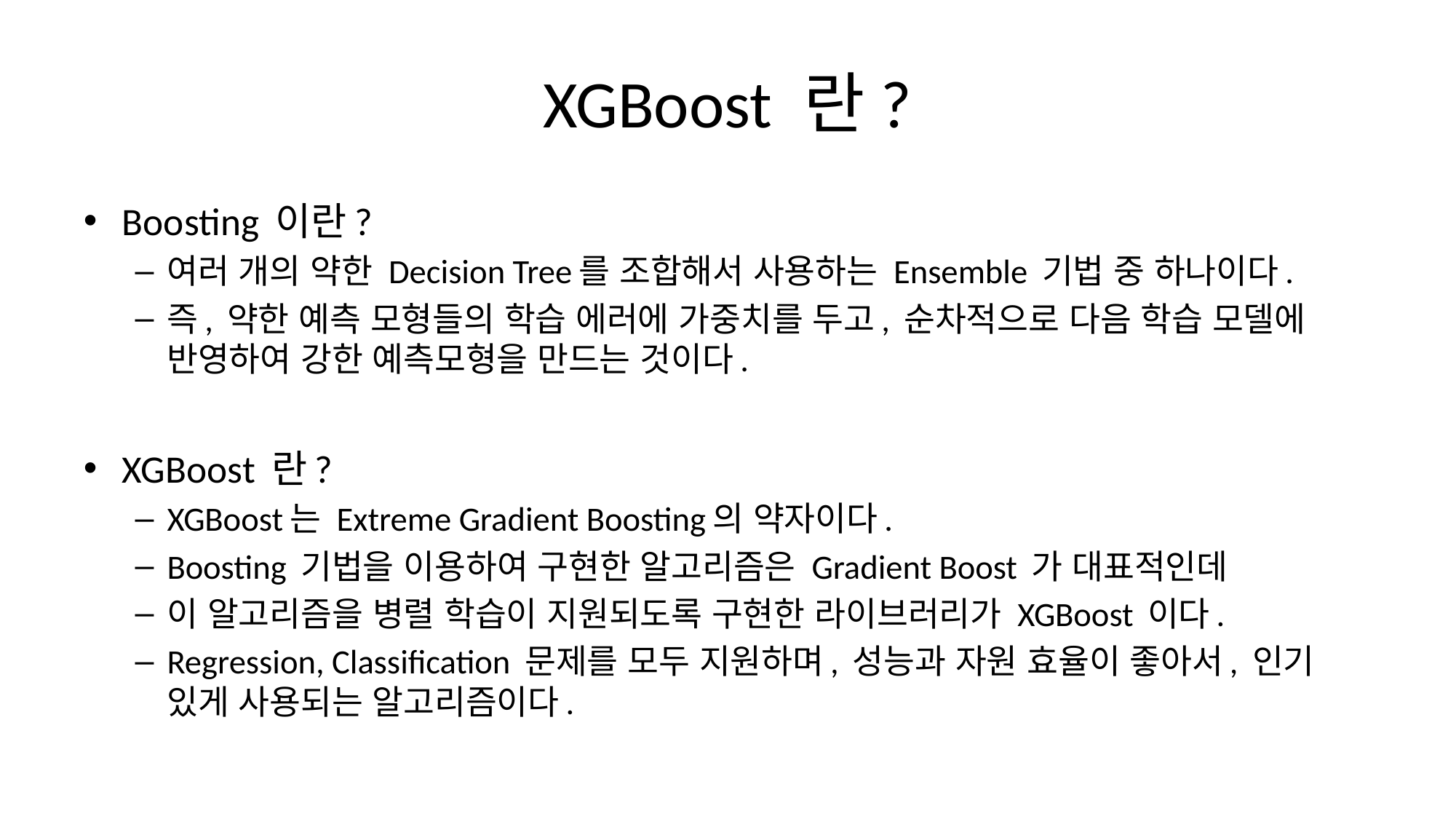

# XGBoost 란?
Boosting 이란?
여러 개의 약한 Decision Tree를 조합해서 사용하는 Ensemble 기법 중 하나이다.
즉, 약한 예측 모형들의 학습 에러에 가중치를 두고, 순차적으로 다음 학습 모델에 반영하여 강한 예측모형을 만드는 것이다.

XGBoost 란?
XGBoost는 Extreme Gradient Boosting의 약자이다.
Boosting 기법을 이용하여 구현한 알고리즘은 Gradient Boost 가 대표적인데
이 알고리즘을 병렬 학습이 지원되도록 구현한 라이브러리가 XGBoost 이다.
Regression, Classification 문제를 모두 지원하며, 성능과 자원 효율이 좋아서, 인기 있게 사용되는 알고리즘이다.